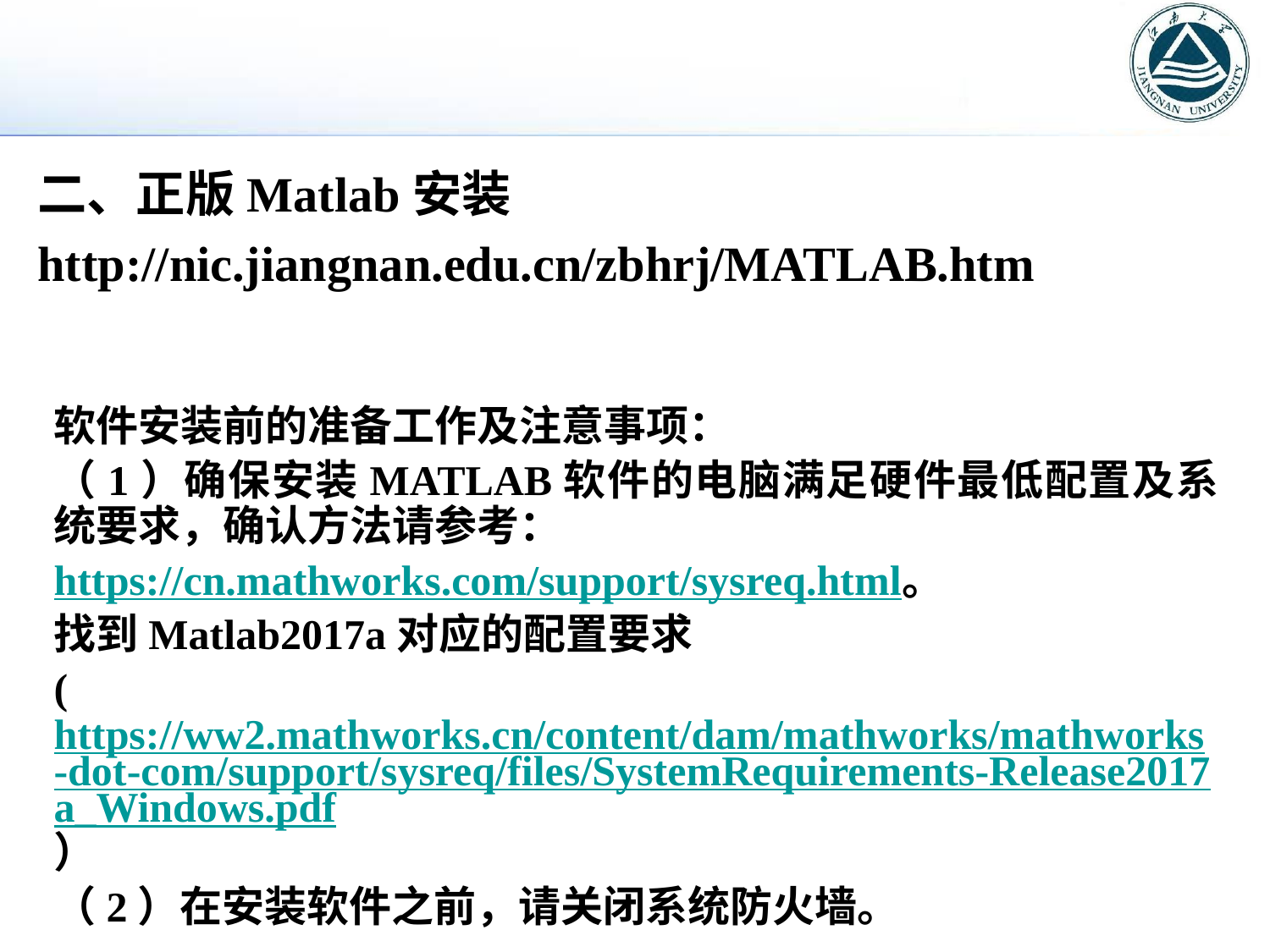

#
二、正版Matlab安装
http://nic.jiangnan.edu.cn/zbhrj/MATLAB.htm

软件安装前的准备工作及注意事项：
（1）确保安装MATLAB软件的电脑满足硬件最低配置及系统要求，确认方法请参考：
https://cn.mathworks.com/support/sysreq.html。
找到Matlab2017a对应的配置要求
(https://ww2.mathworks.cn/content/dam/mathworks/mathworks-dot-com/support/sysreq/files/SystemRequirements-Release2017a_Windows.pdf）
（2）在安装软件之前，请关闭系统防火墙。